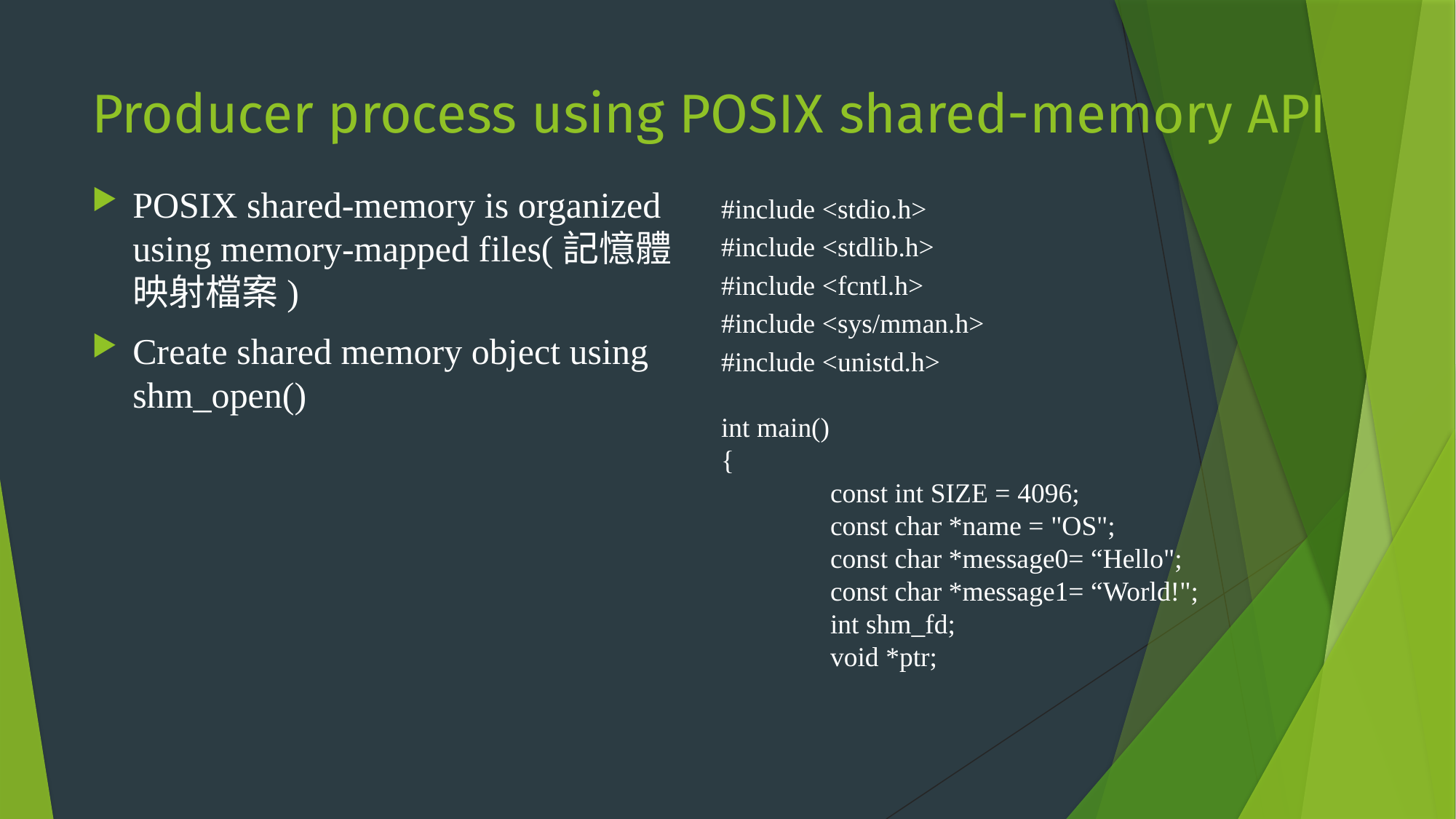

# Producer process using POSIX shared-memory API
POSIX shared-memory is organized using memory-mapped files(記憶體映射檔案)
Create shared memory object using shm_open()
#include <stdio.h>
#include <stdlib.h>
#include <fcntl.h>
#include <sys/mman.h>
#include <unistd.h>

int main()
{
	const int SIZE = 4096;
	const char *name = "OS";
	const char *message0= “Hello";
	const char *message1= “World!";
	int shm_fd;
	void *ptr;